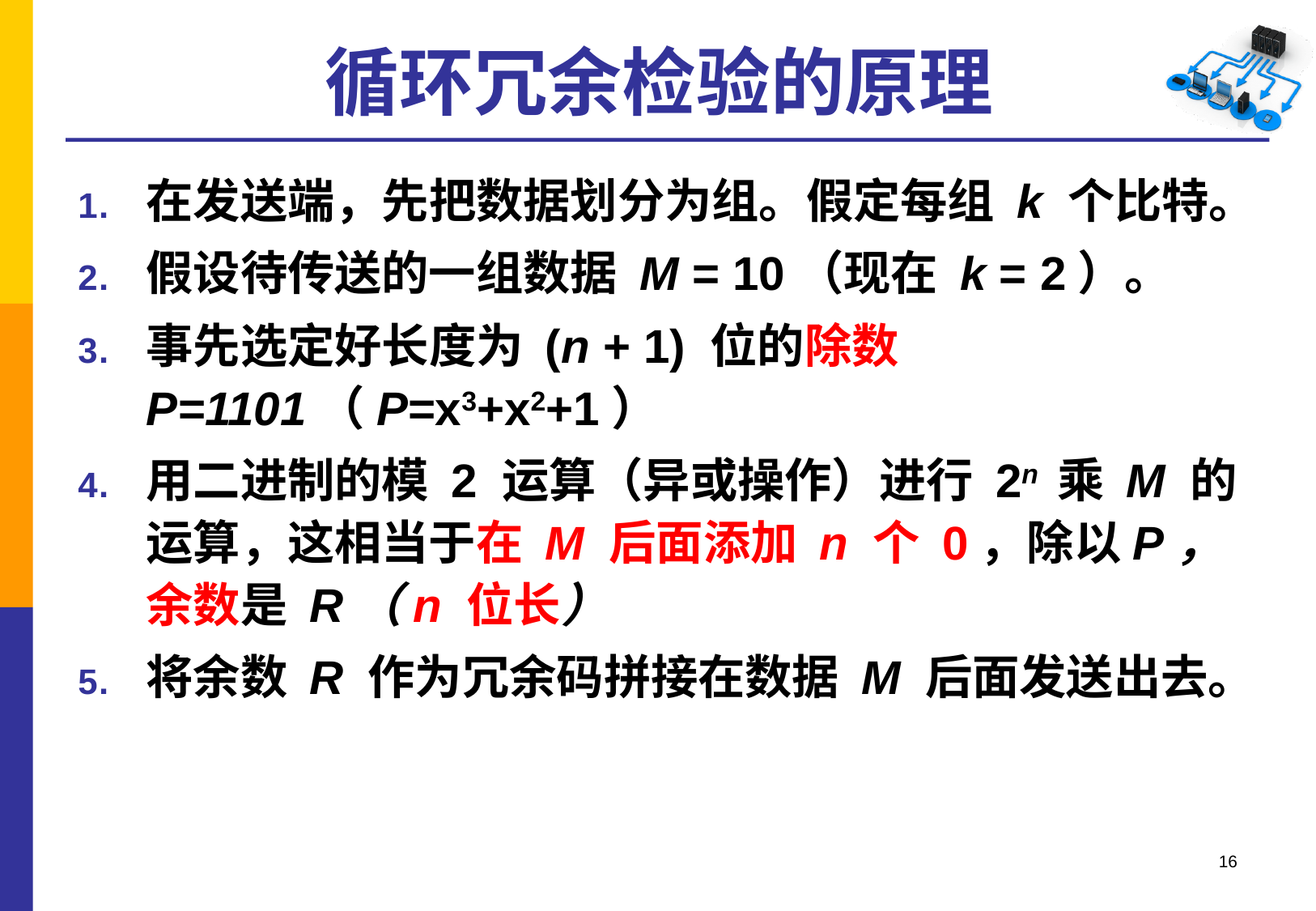

# 循环冗余检验的原理
在发送端，先把数据划分为组。假定每组 k 个比特。
假设待传送的一组数据 M = 10（现在 k = 2）。
事先选定好长度为 (n + 1) 位的除数 P=1101（P=x3+x2+1）
用二进制的模 2 运算（异或操作）进行 2n 乘 M 的运算，这相当于在 M 后面添加 n 个 0，除以P，余数是 R（n 位长）
将余数 R 作为冗余码拼接在数据 M 后面发送出去。
16